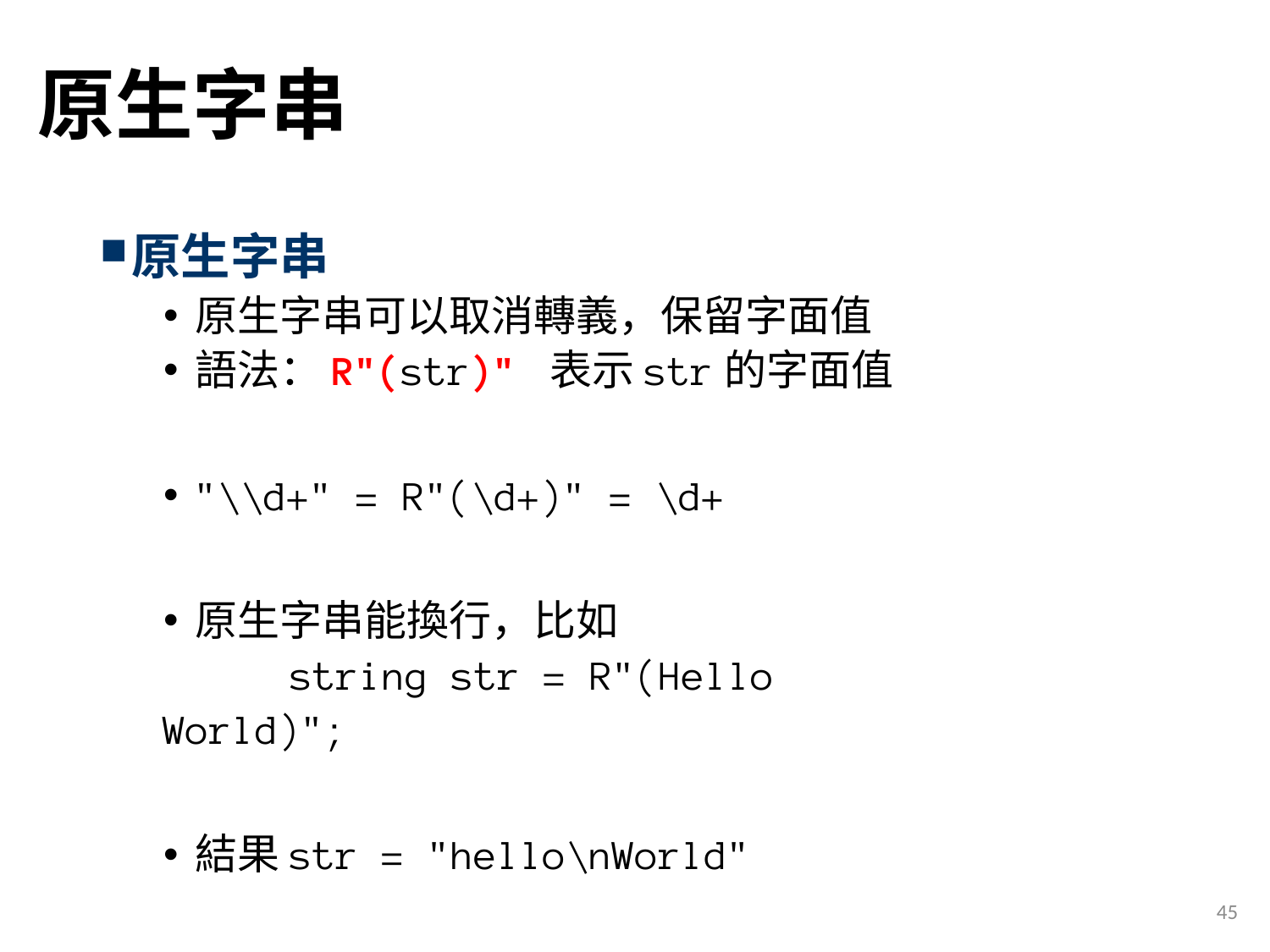

# 原生字串
原生字串
原生字串可以取消轉義，保留字面值
語法：R"(str)" 表示str的字面值

"\\d+" = R"(\d+)" = \d+

原生字串能換行，比如
	string str = R"(Hello
World)";

結果str = "hello\nWorld"
45